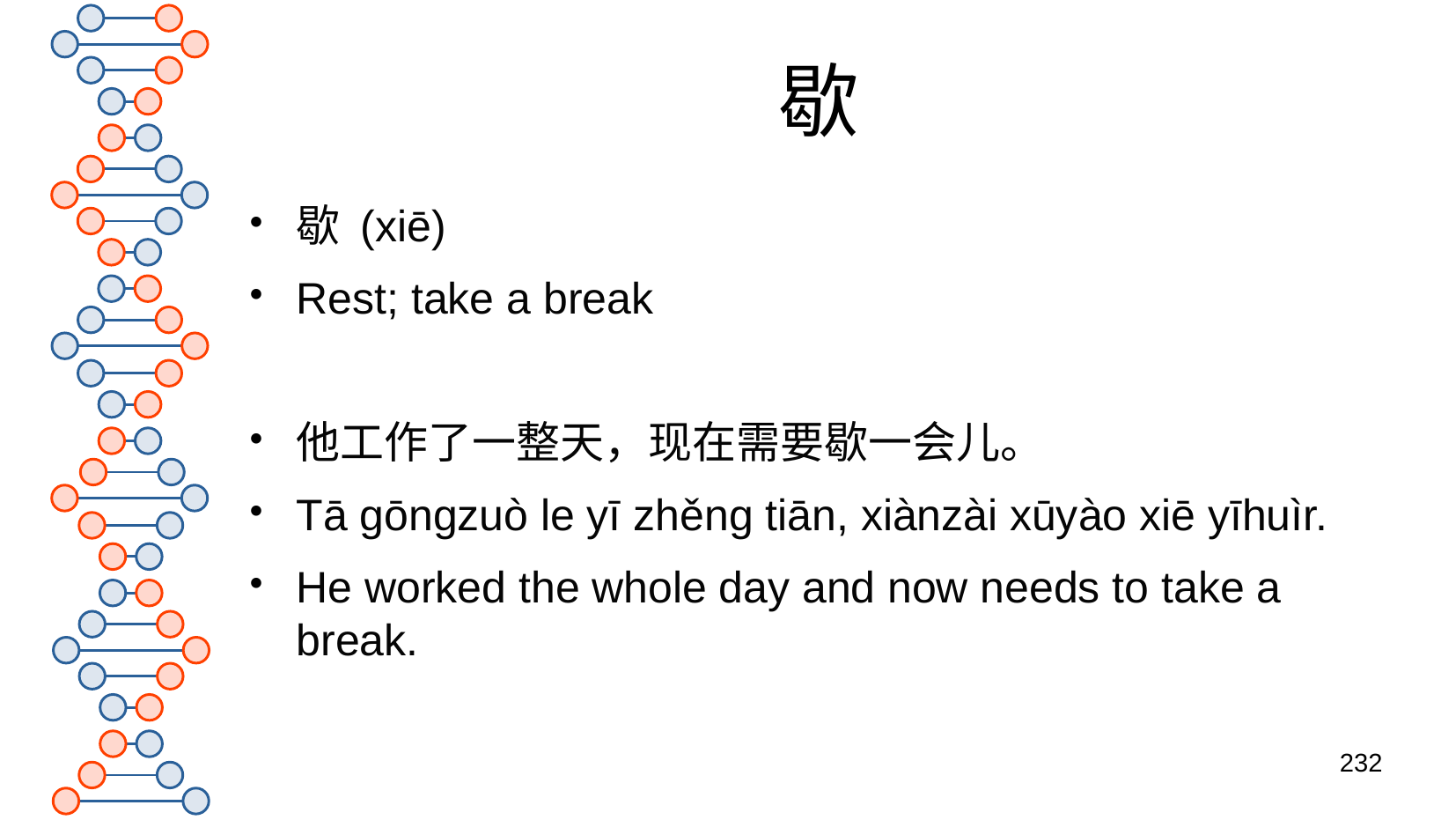

# 歇
歇 (xiē)
Rest; take a break

他工作了一整天，现在需要歇一会儿。
Tā gōngzuò le yī zhěng tiān, xiànzài xūyào xiē yīhuìr.
He worked the whole day and now needs to take a break.

232